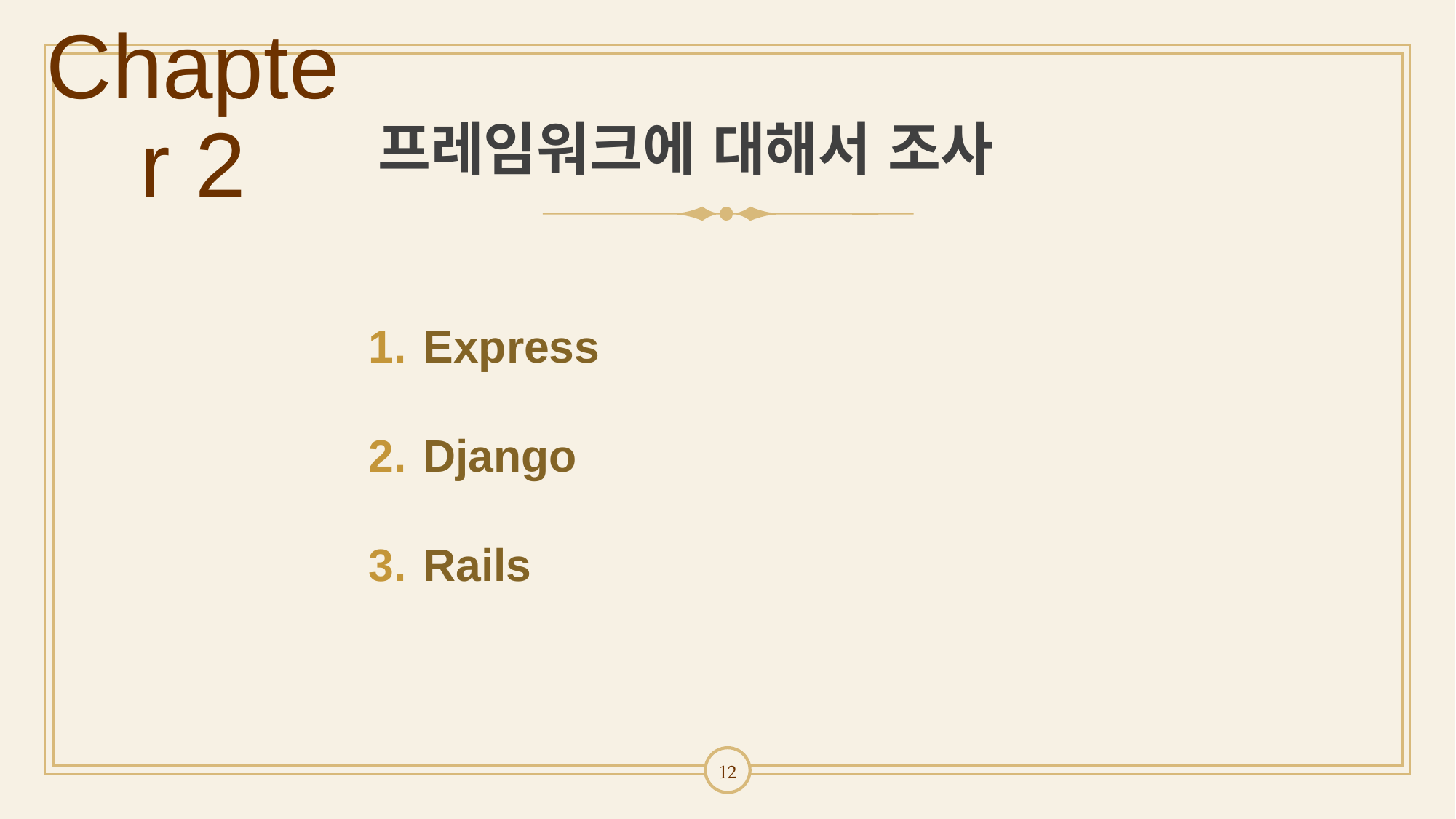

# Chapter 2
프레임워크에 대해서 조사
Express

Django

Rails
12